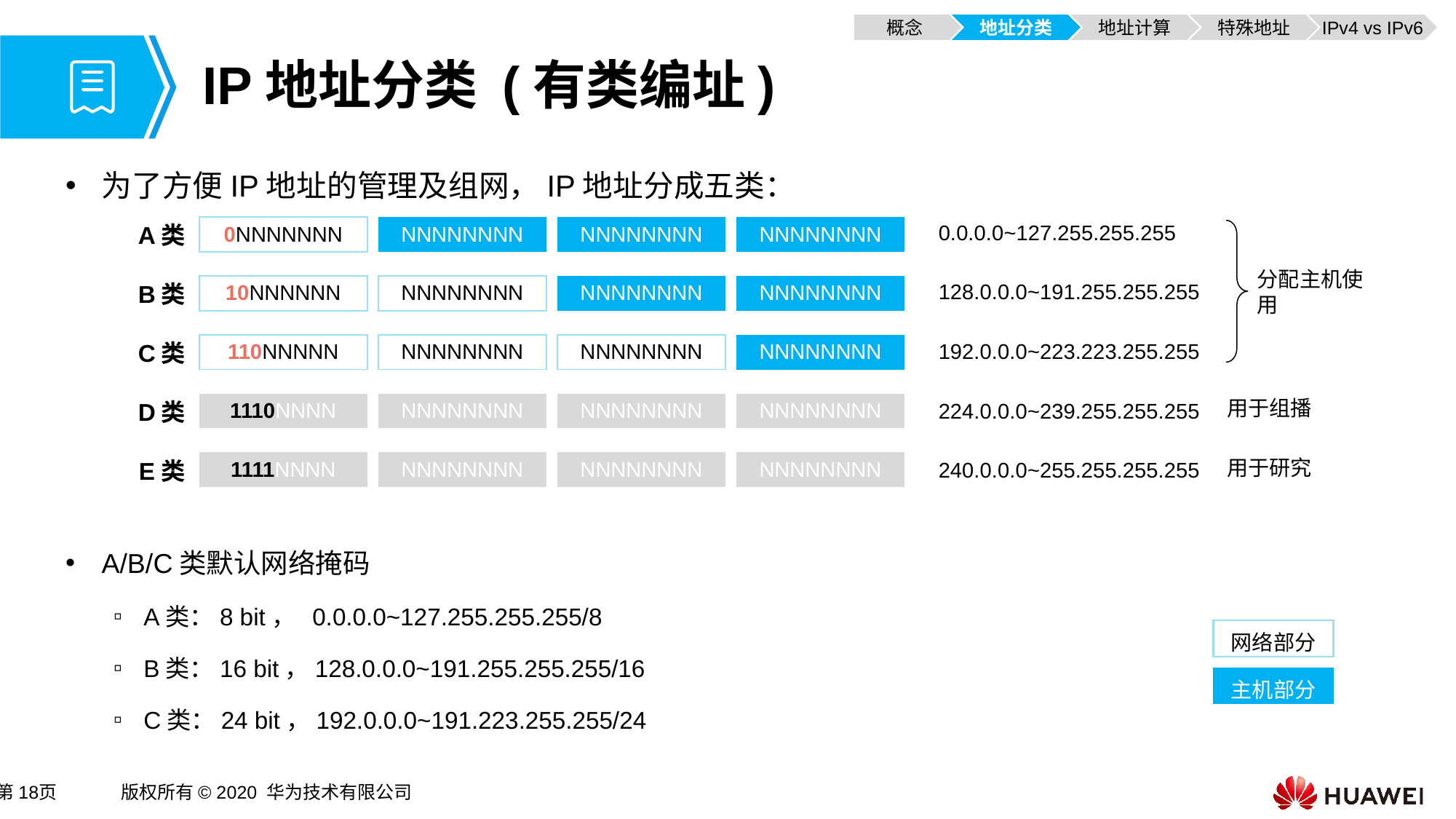

概念
地址分类
地址计算
特殊地址
IPv4 vs IPv6
# IP地址分类 (有类编址)
为了方便IP地址的管理及组网，IP地址分成五类：
0.0.0.0~127.255.255.255
A类
| 0NNNNNNN |
| --- |
| NNNNNNNN |
| --- |
| NNNNNNNN |
| --- |
| NNNNNNNN |
| --- |

分配主机使用
128.0.0.0~191.255.255.255
B类
| 10NNNNNN |
| --- |
| NNNNNNNN |
| --- |
| NNNNNNNN |
| --- |
| NNNNNNNN |
| --- |
192.0.0.0~223.223.255.255
C类
| 110NNNNN |
| --- |
| NNNNNNNN |
| --- |
| NNNNNNNN |
| --- |
| NNNNNNNN |
| --- |
用于组播
224.0.0.0~239.255.255.255
D类
| 1110NNNN |
| --- |
| NNNNNNNN |
| --- |
| NNNNNNNN |
| --- |
| NNNNNNNN |
| --- |
用于研究
240.0.0.0~255.255.255.255
E类
| 1111NNNN |
| --- |
| NNNNNNNN |
| --- |
| NNNNNNNN |
| --- |
| NNNNNNNN |
| --- |
A/B/C类默认网络掩码
A类：8 bit，  0.0.0.0~127.255.255.255/8
B类：16 bit，128.0.0.0~191.255.255.255/16
C类：24 bit，192.0.0.0~191.223.255.255/24
| 网络部分 |
| --- |
| 主机部分 |
| --- |